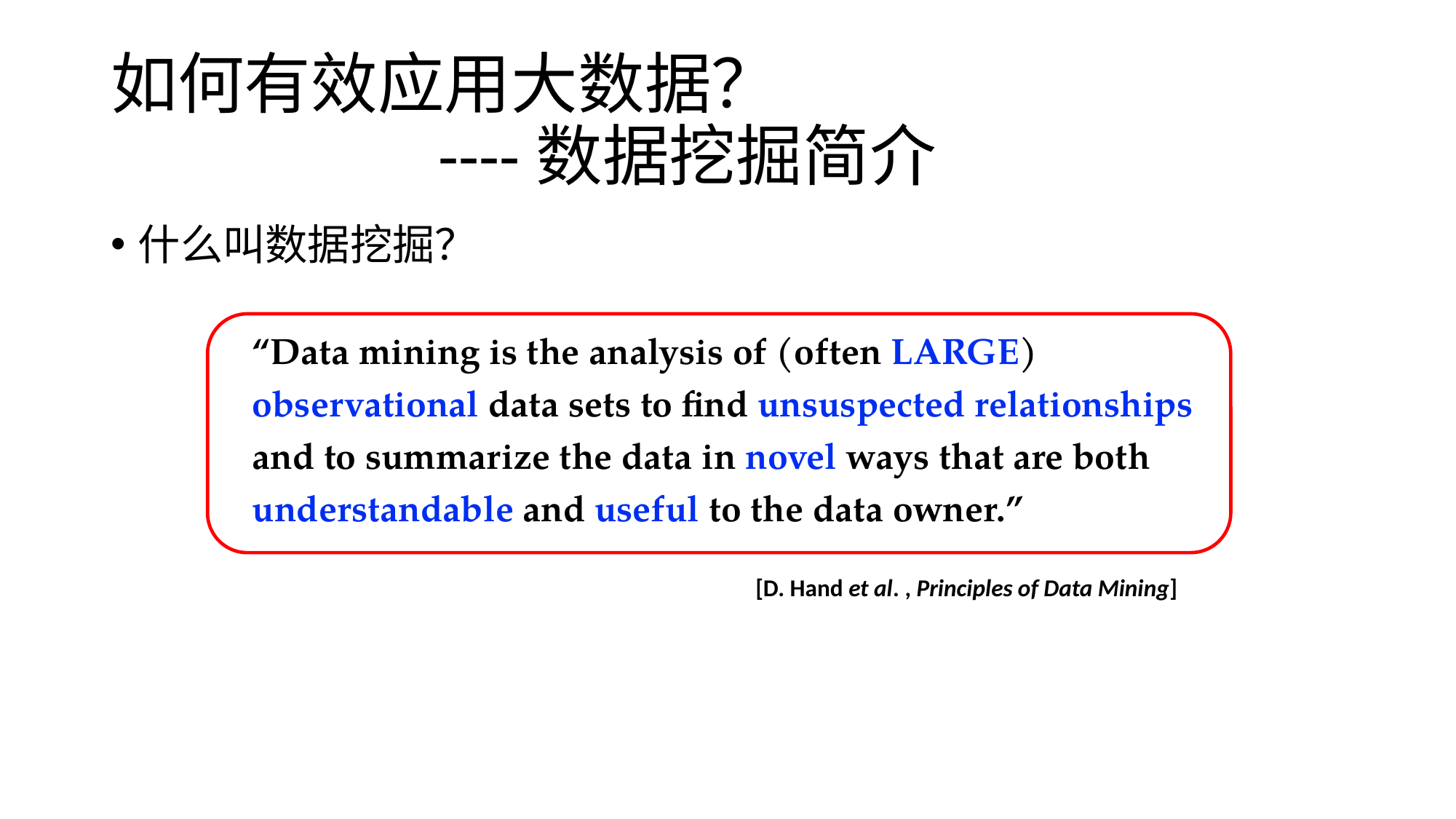

# 如何有效应用大数据？ ----数据挖掘简介
什么叫数据挖掘？

“Data mining is the analysis of (often LARGE) observational data sets to find unsuspected relationships and to summarize the data in novel ways that are both understandable and useful to the data owner.”
[D. Hand et al. , Principles of Data Mining]